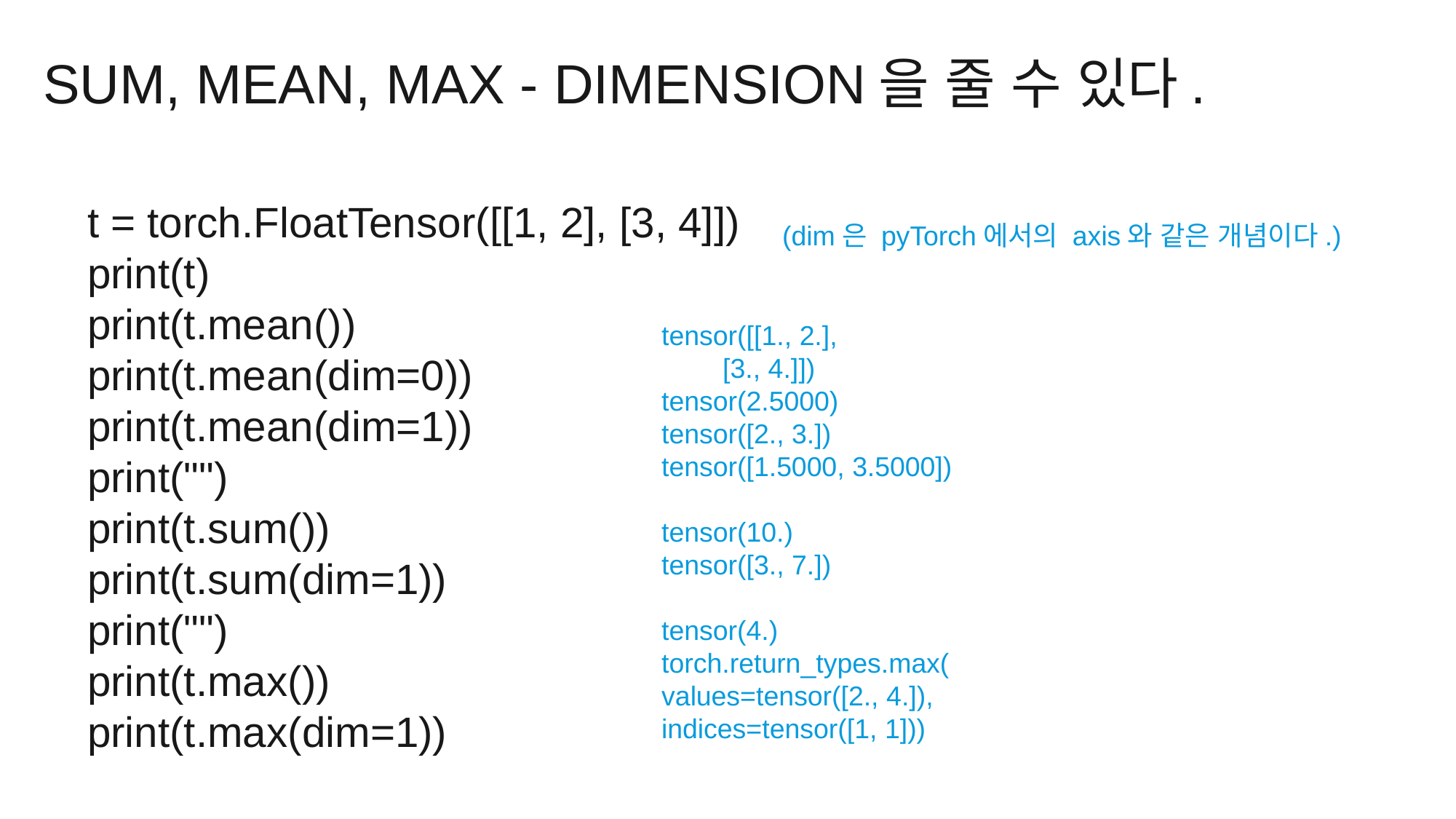

Sum, mean, max - dimension을 줄 수 있다.
t = torch.FloatTensor([[1, 2], [3, 4]])
print(t)
print(t.mean())
print(t.mean(dim=0))
print(t.mean(dim=1))
print("")
print(t.sum())
print(t.sum(dim=1))
print("")
print(t.max())
print(t.max(dim=1))
 (dim은 pyTorch에서의 axis와 같은 개념이다.)

tensor([[1., 2.],
        [3., 4.]])
tensor(2.5000)
tensor([2., 3.])
tensor([1.5000, 3.5000])

tensor(10.)
tensor([3., 7.])

tensor(4.)
torch.return_types.max(
values=tensor([2., 4.]),
indices=tensor([1, 1]))